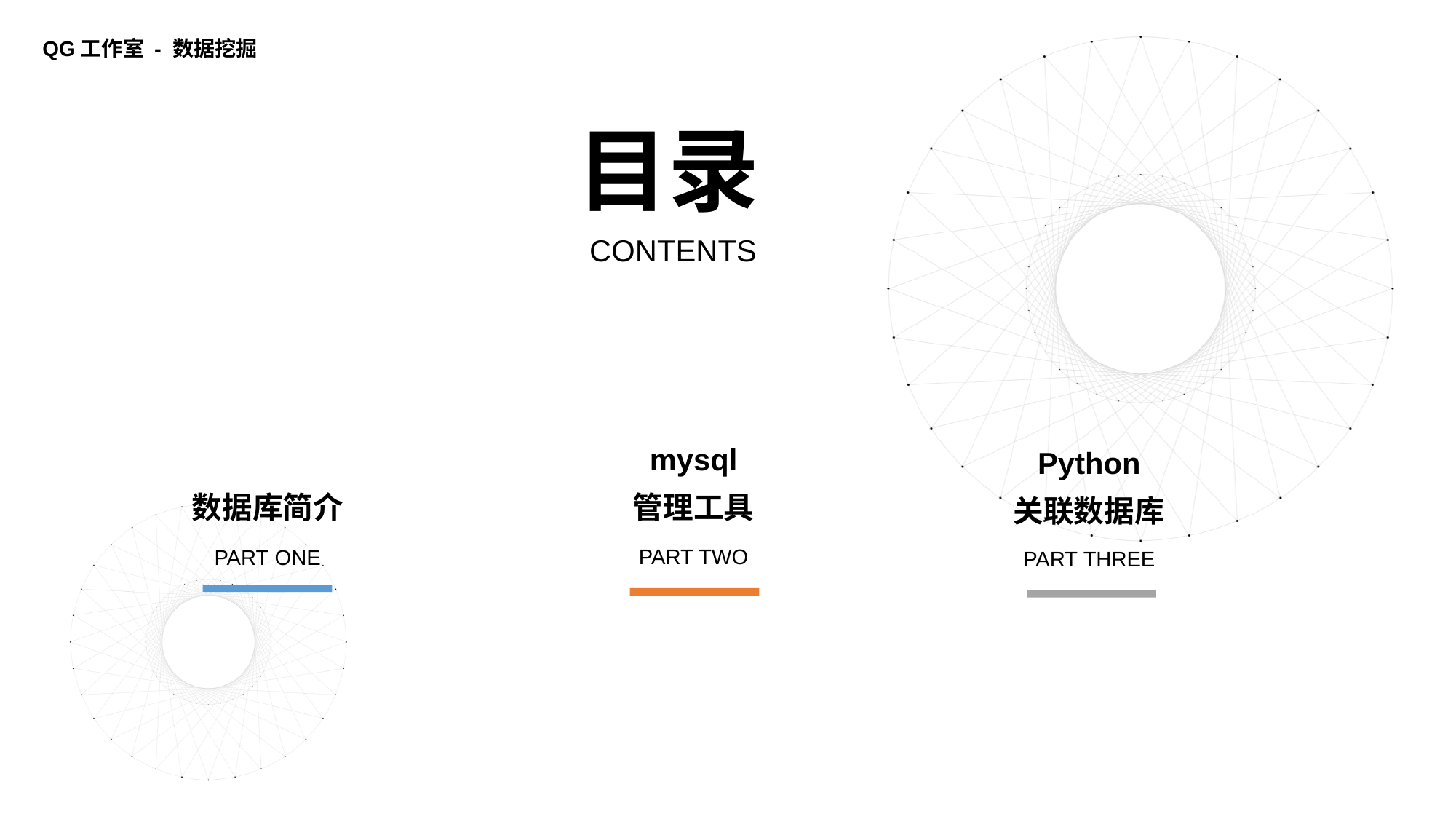

QG工作室 - 数据挖掘
目录
CONTENTS
mysql
管理工具
Python
关联数据库
数据库简介
PART TWO
PART ONE
PART THREE